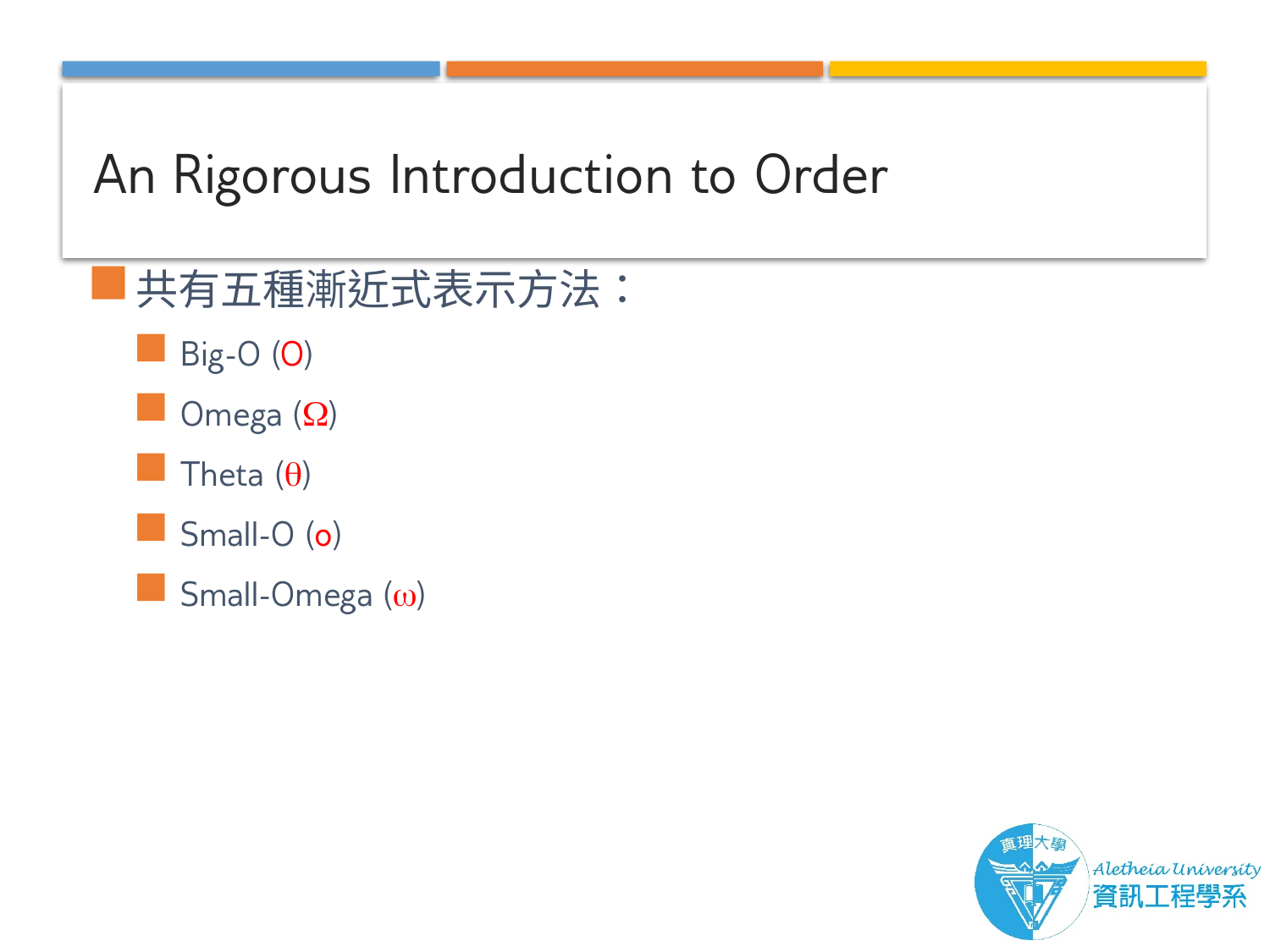

# An Rigorous Introduction to Order
共有五種漸近式表示方法：
Big-O (O)
Omega (Ω)
Theta (θ)
Small-O (o)
Small-Omega (ω)